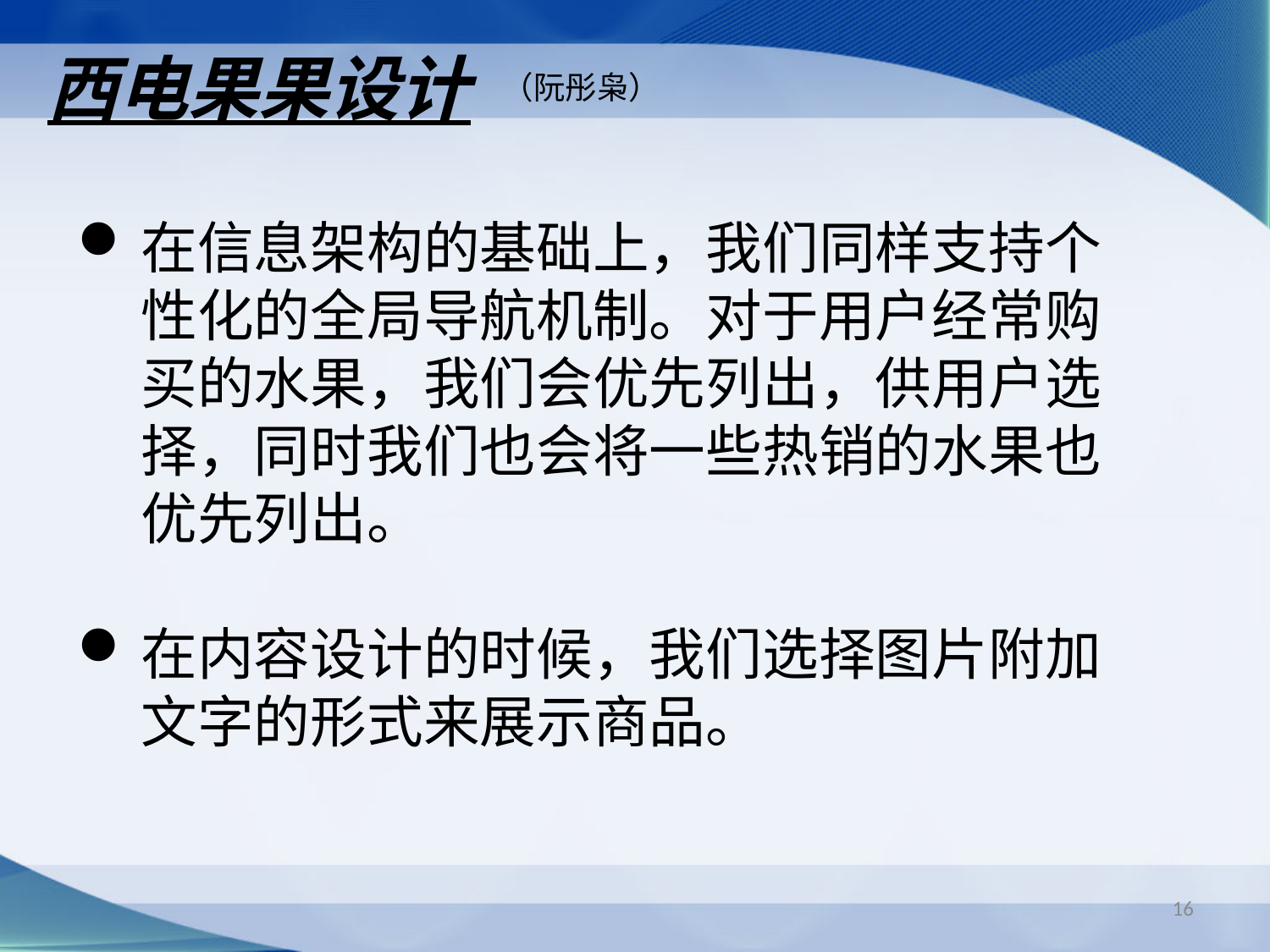

西电果果设计
（阮彤枭）
在信息架构的基础上，我们同样支持个性化的全局导航机制。对于用户经常购买的水果，我们会优先列出，供用户选择，同时我们也会将一些热销的水果也优先列出。

在内容设计的时候，我们选择图片附加文字的形式来展示商品。
16